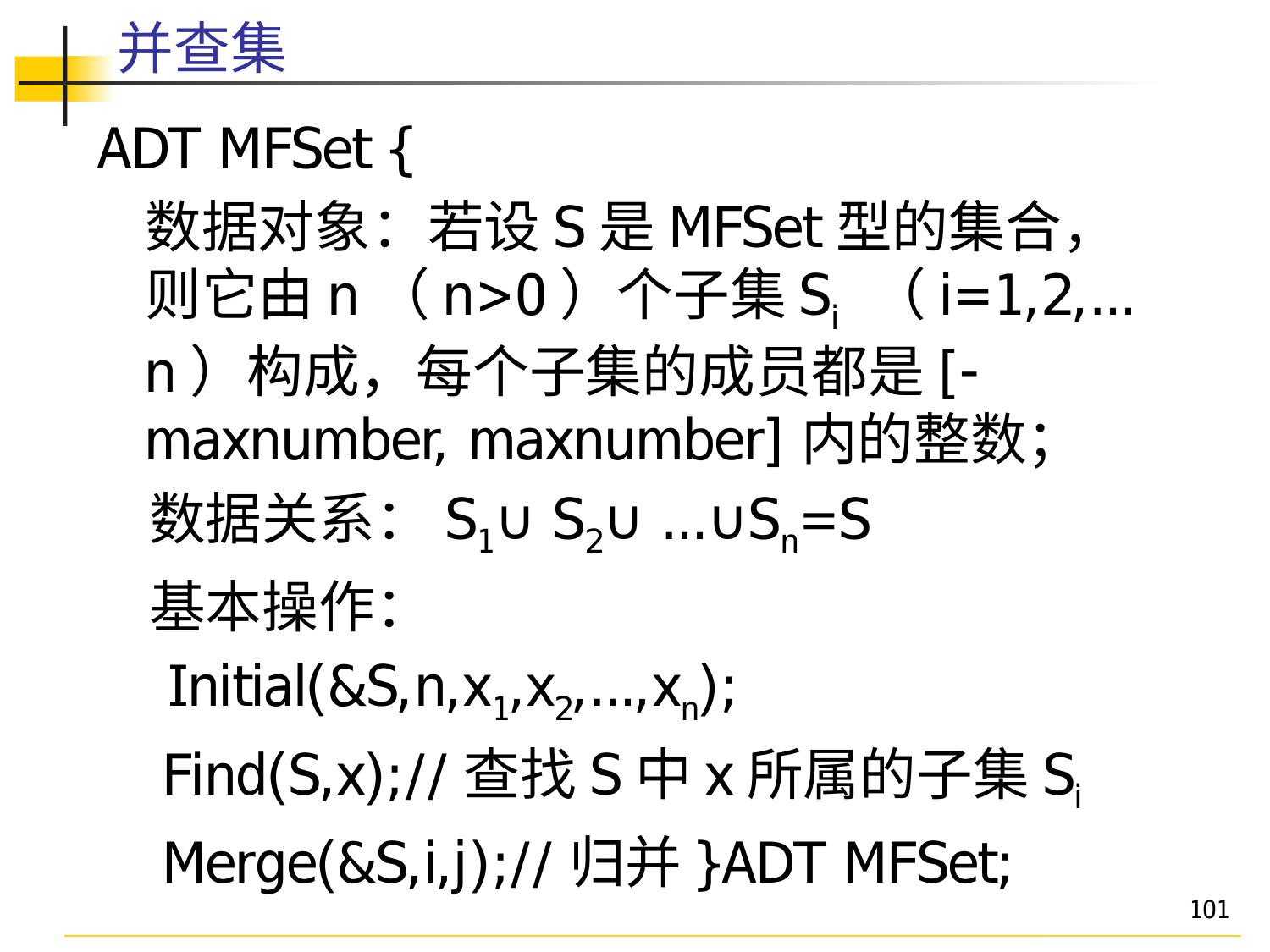

# 并查集
ADT MFSet {
	数据对象：若设S是MFSet型的集合，则它由n（n>0）个子集Si （i=1,2,…n）构成，每个子集的成员都是[-maxnumber, maxnumber]内的整数；
   数据关系：S1∪ S2∪ …∪Sn=S
   基本操作：
    Initial(&S,n,x1,x2,…,xn);
	 Find(S,x);//查找S中x所属的子集Si
	 Merge(&S,i,j);//归并}ADT MFSet;

101